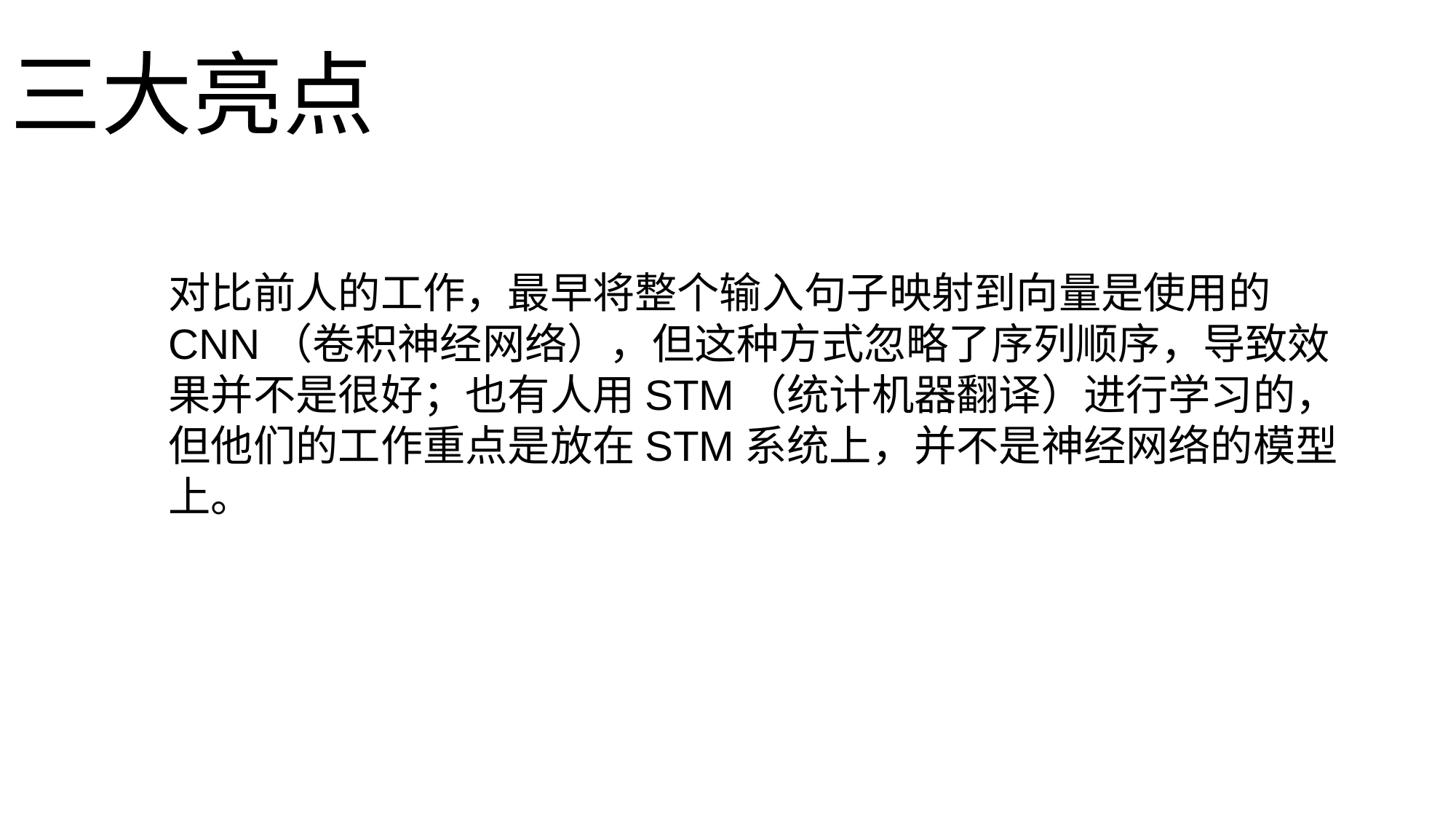

三大亮点
对比前人的工作，最早将整个输入句子映射到向量是使用的CNN（卷积神经网络），但这种方式忽略了序列顺序，导致效果并不是很好；也有人用STM（统计机器翻译）进行学习的，但他们的工作重点是放在STM系统上，并不是神经网络的模型上。